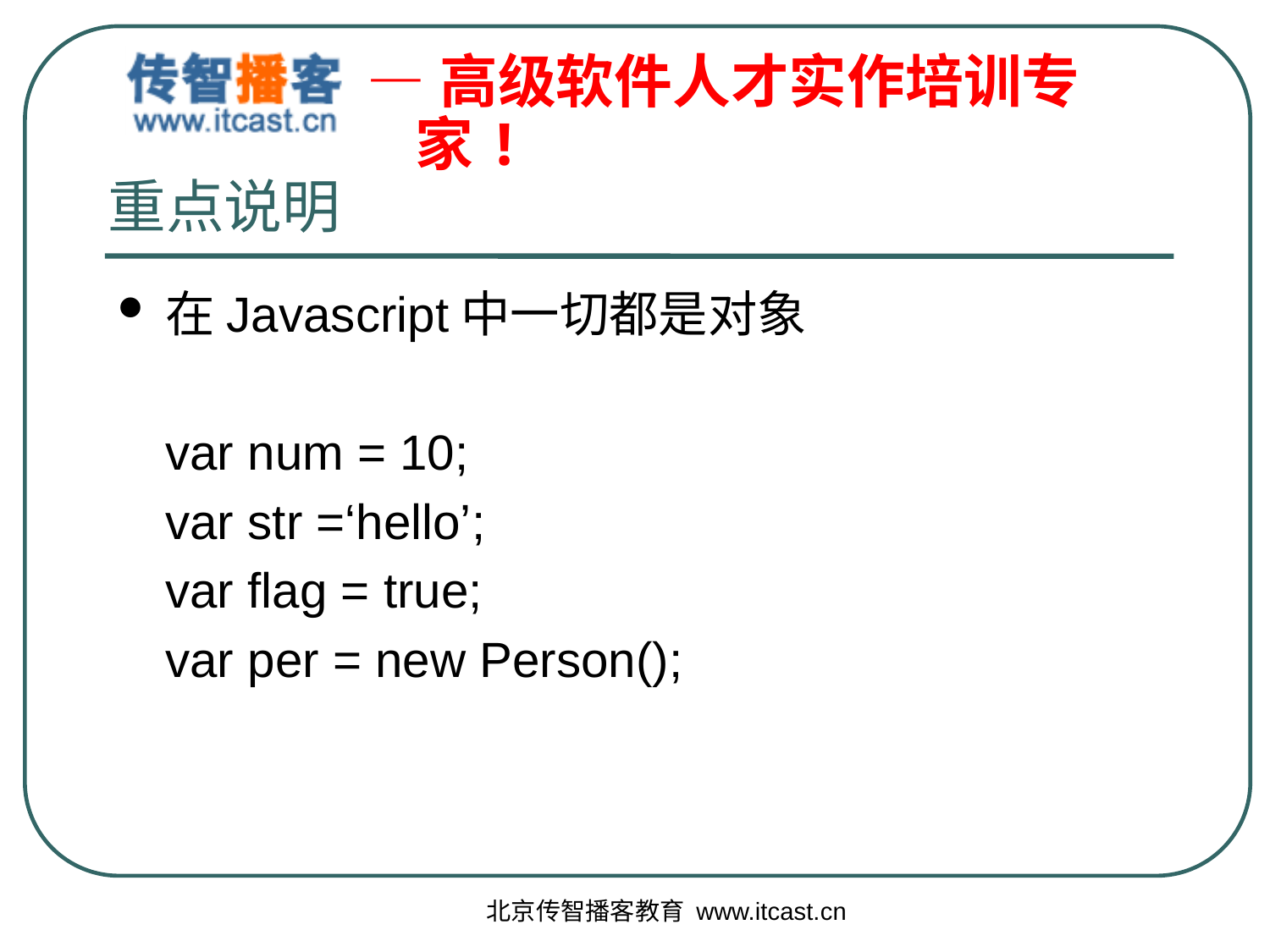

# 重点说明
在Javascript中一切都是对象

	var num = 10;
	var str =‘hello’;
	var flag = true;
	var per = new Person();
北京传智播客教育 www.itcast.cn